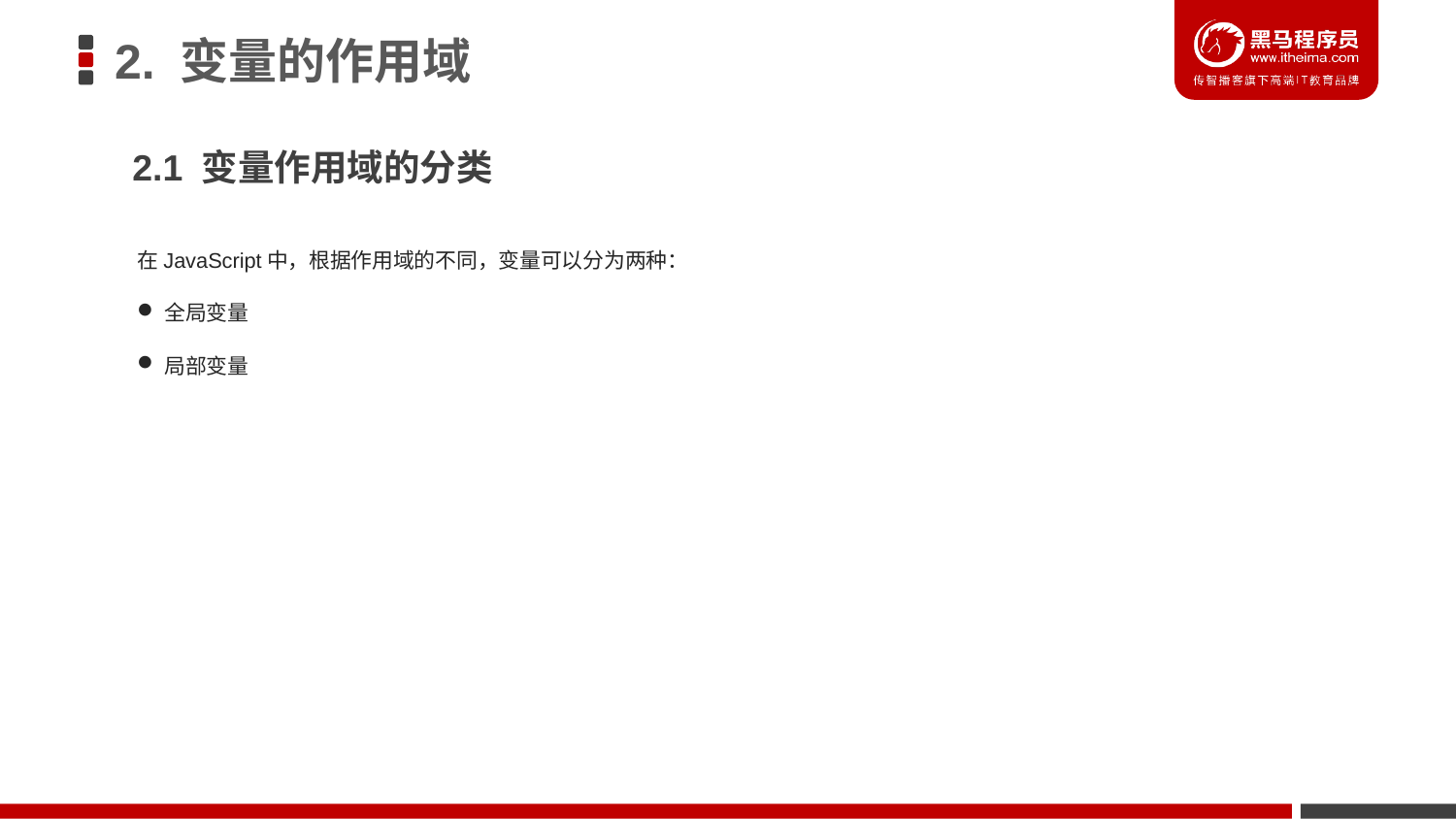

# 2. 变量的作用域
2.1 变量作用域的分类
在JavaScript中，根据作用域的不同，变量可以分为两种：
全局变量
局部变量